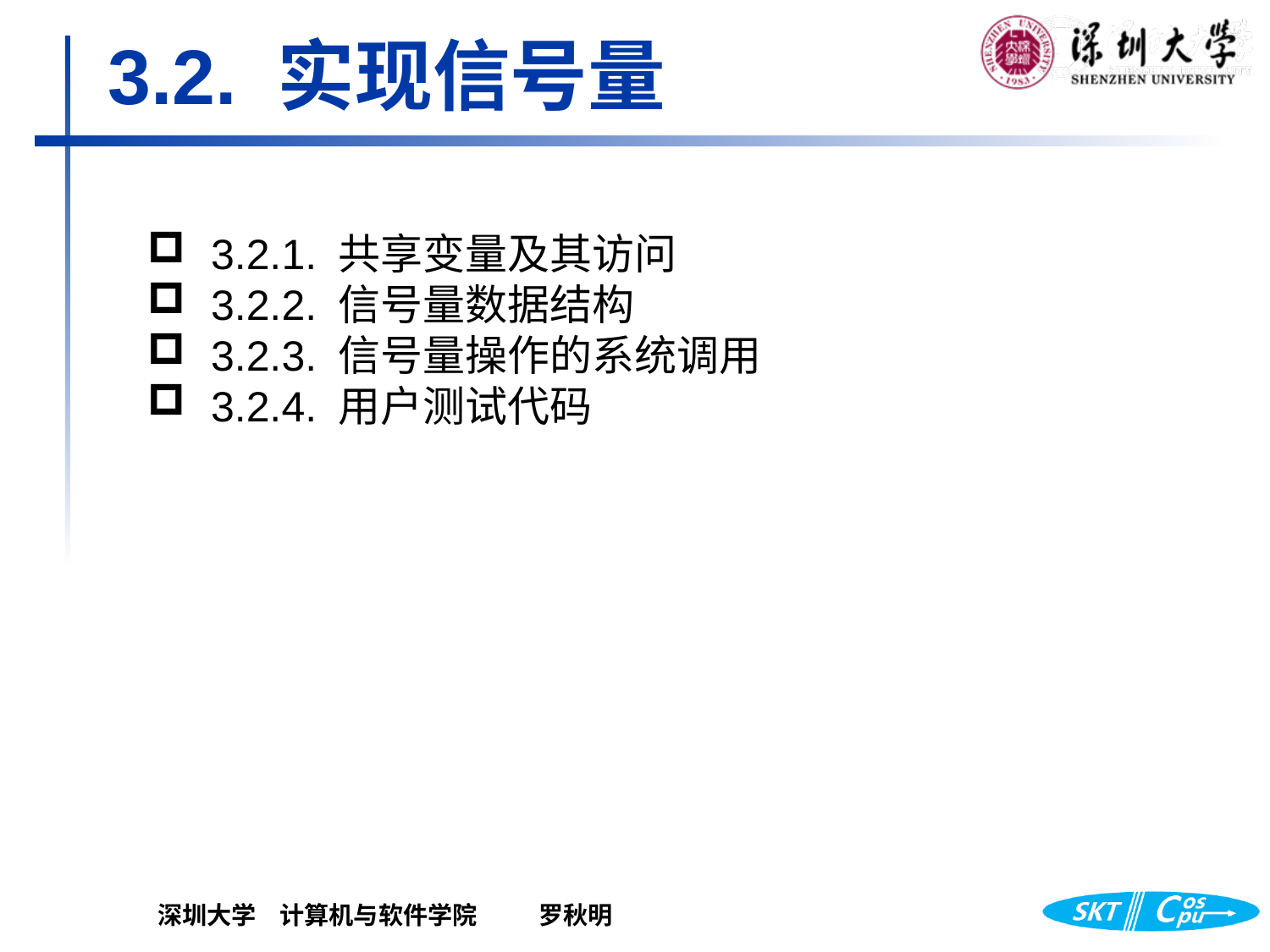

# 3.2. 实现信号量
3.2.1.	共享变量及其访问
3.2.2.	信号量数据结构
3.2.3.	信号量操作的系统调用
3.2.4.	用户测试代码